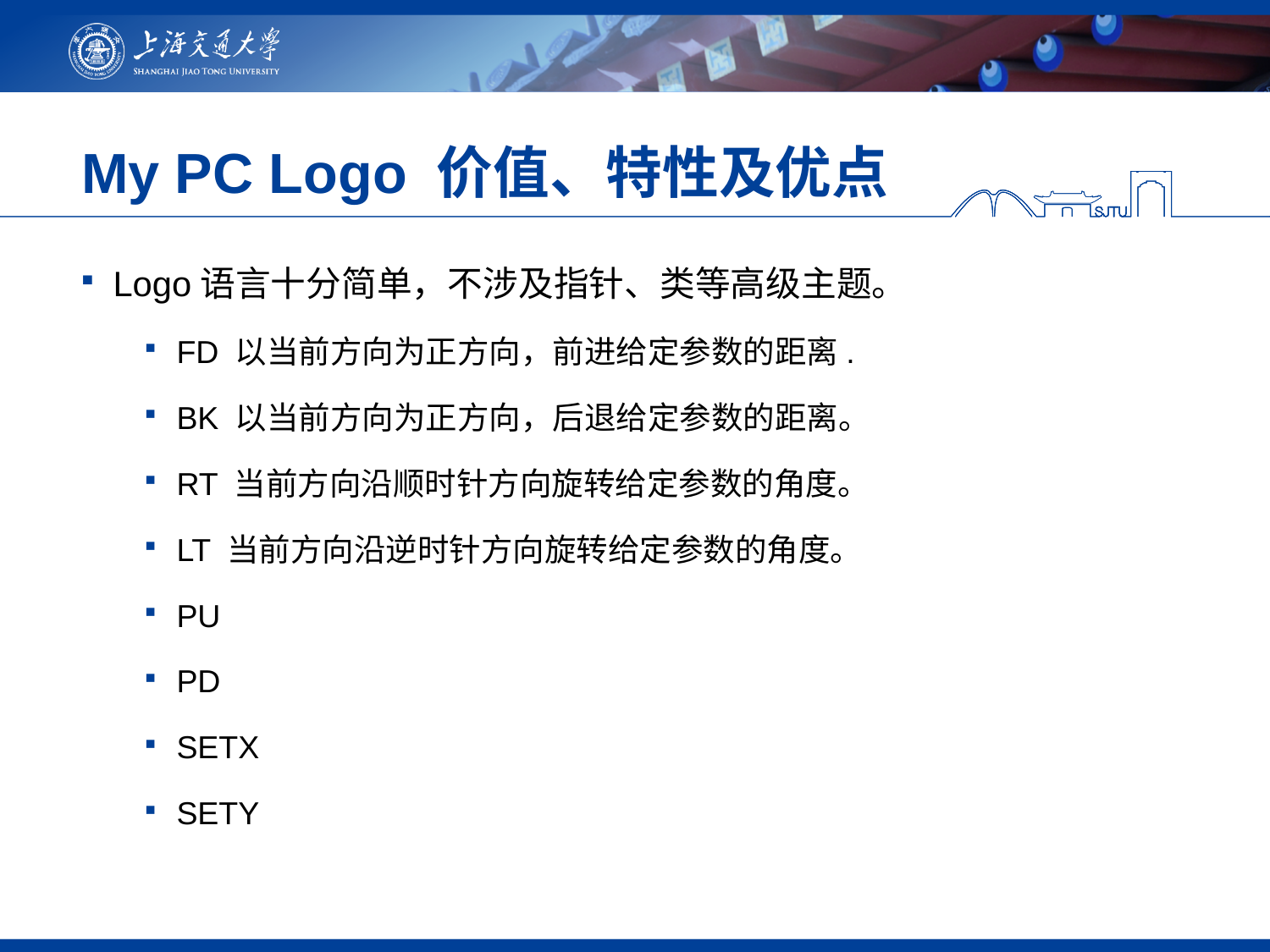

# My PC Logo 价值、特性及优点
Logo语言十分简单，不涉及指针、类等高级主题。
FD 以当前方向为正方向，前进给定参数的距离.
BK 以当前方向为正方向，后退给定参数的距离。
RT 当前方向沿顺时针方向旋转给定参数的角度。
LT 当前方向沿逆时针方向旋转给定参数的角度。
PU
PD
SETX
SETY